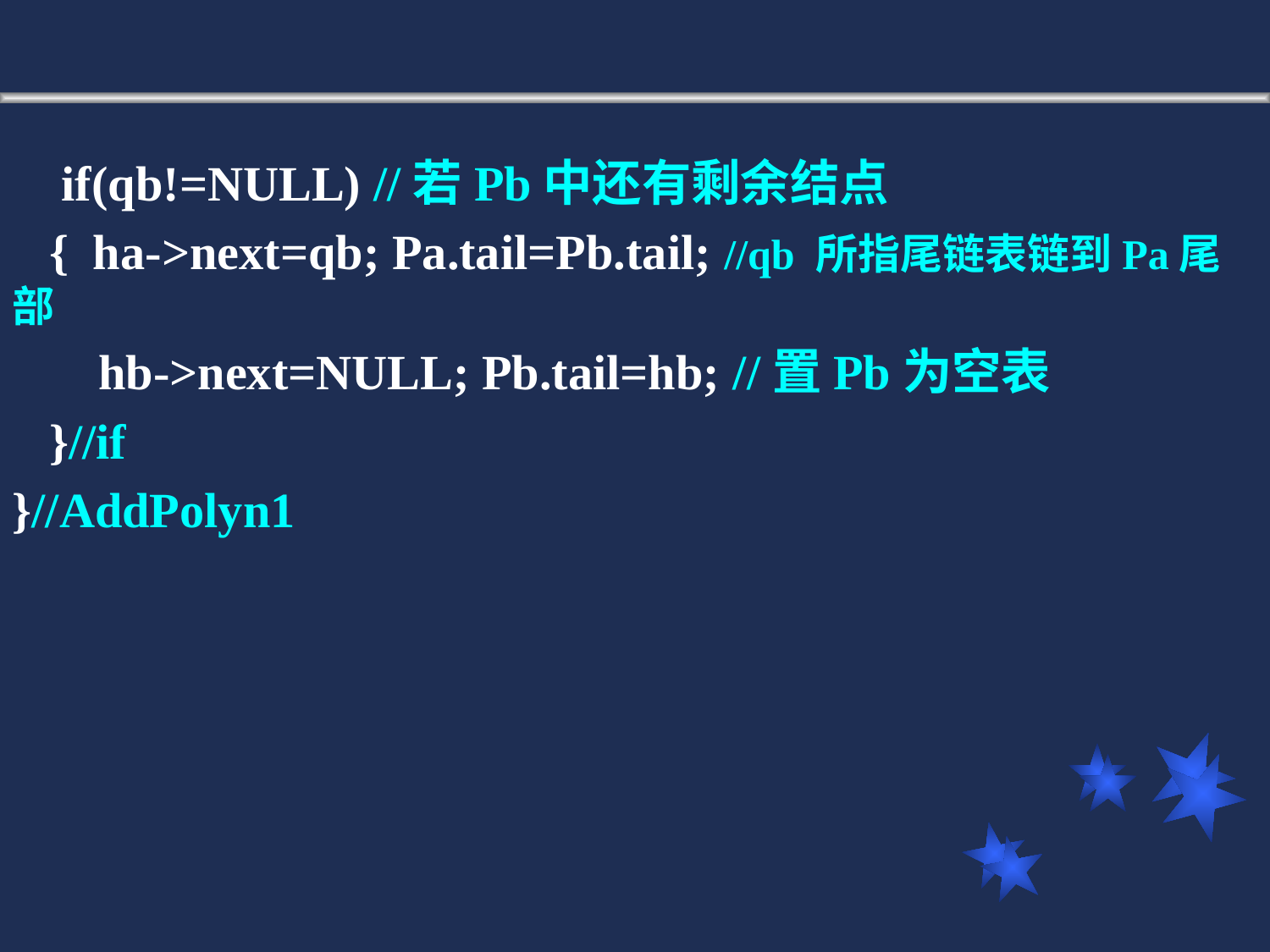

if(qb!=NULL) //若Pb中还有剩余结点
   {  ha->next=qb; Pa.tail=Pb.tail; //qb 所指尾链表链到Pa尾部
       hb->next=NULL; Pb.tail=hb; //置Pb为空表
   }//if
}//AddPolyn1